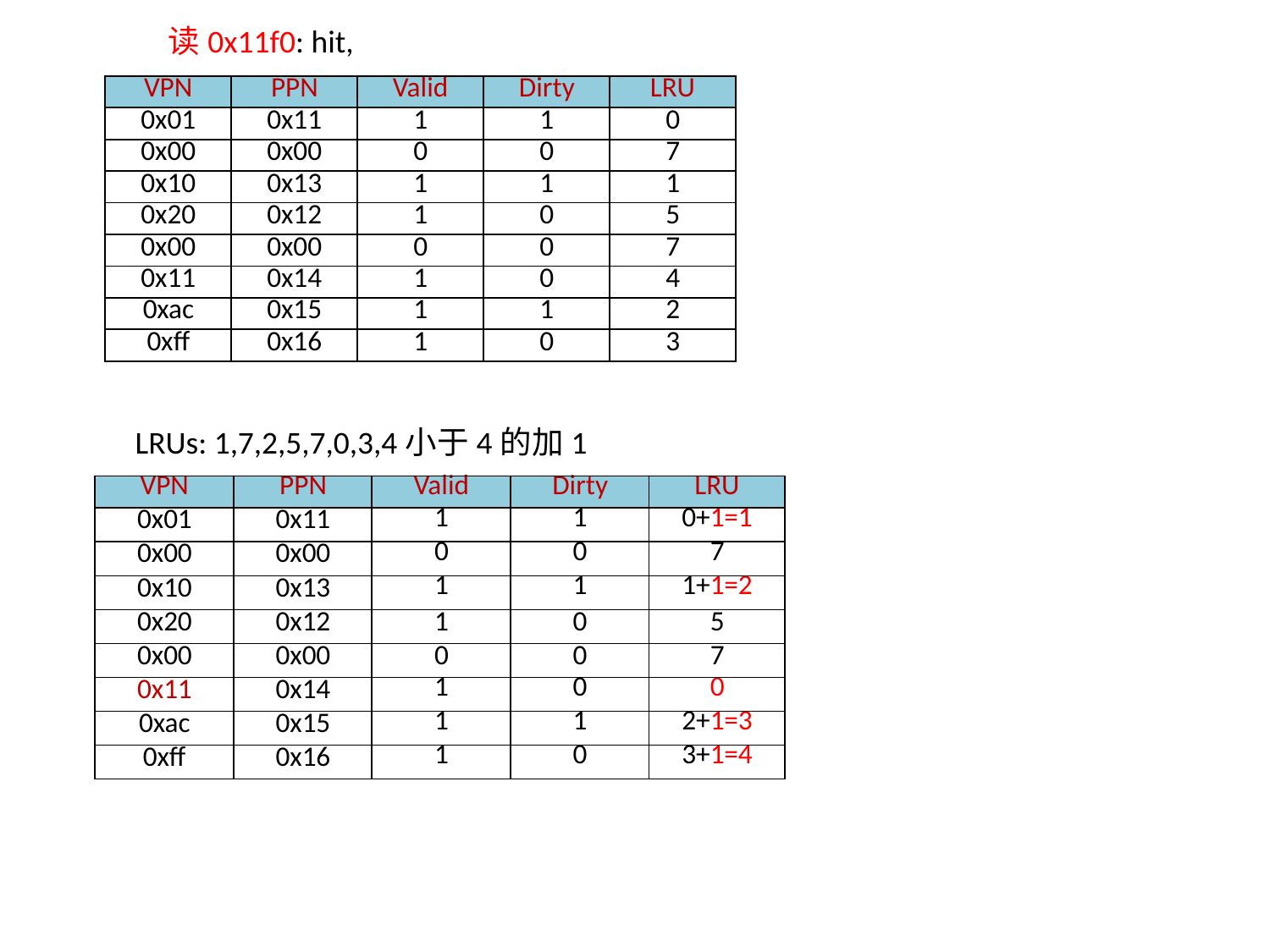

读0x11f0: hit,
| VPN | PPN | Valid | Dirty | LRU |
| --- | --- | --- | --- | --- |
| 0x01 | 0x11 | 1 | 1 | 0 |
| 0x00 | 0x00 | 0 | 0 | 7 |
| 0x10 | 0x13 | 1 | 1 | 1 |
| 0x20 | 0x12 | 1 | 0 | 5 |
| 0x00 | 0x00 | 0 | 0 | 7 |
| 0x11 | 0x14 | 1 | 0 | 4 |
| 0xac | 0x15 | 1 | 1 | 2 |
| 0xff | 0x16 | 1 | 0 | 3 |
LRUs: 1,7,2,5,7,0,3,4小于4的加1
| VPN | PPN | Valid | Dirty | LRU |
| --- | --- | --- | --- | --- |
| 0x01 | 0x11 | 1 | 1 | 0+1=1 |
| 0x00 | 0x00 | 0 | 0 | 7 |
| 0x10 | 0x13 | 1 | 1 | 1+1=2 |
| 0x20 | 0x12 | 1 | 0 | 5 |
| 0x00 | 0x00 | 0 | 0 | 7 |
| 0x11 | 0x14 | 1 | 0 | 0 |
| 0xac | 0x15 | 1 | 1 | 2+1=3 |
| 0xff | 0x16 | 1 | 0 | 3+1=4 |